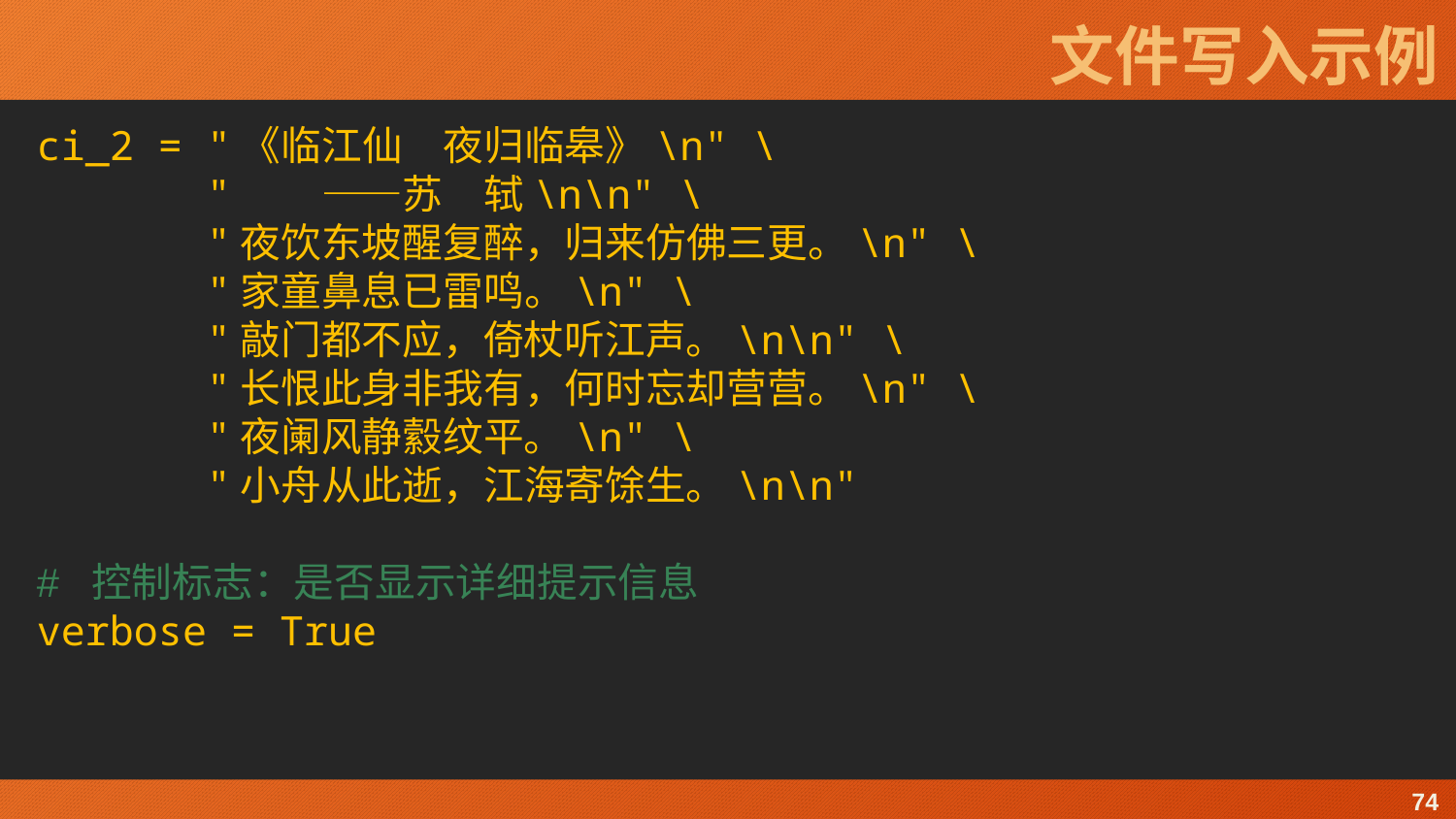

# 文件写入示例
ci_2 = "《临江仙　夜归临皋》\n" \
       "　　——苏　轼\n\n" \
       "夜饮东坡醒复醉，归来仿佛三更。\n" \
       "家童鼻息已雷鸣。\n" \
       "敲门都不应，倚杖听江声。\n\n" \
       "长恨此身非我有，何时忘却营营。\n" \
       "夜阑风静縠纹平。\n" \
       "小舟从此逝，江海寄馀生。\n\n"

#  控制标志：是否显示详细提示信息
verbose = True

74